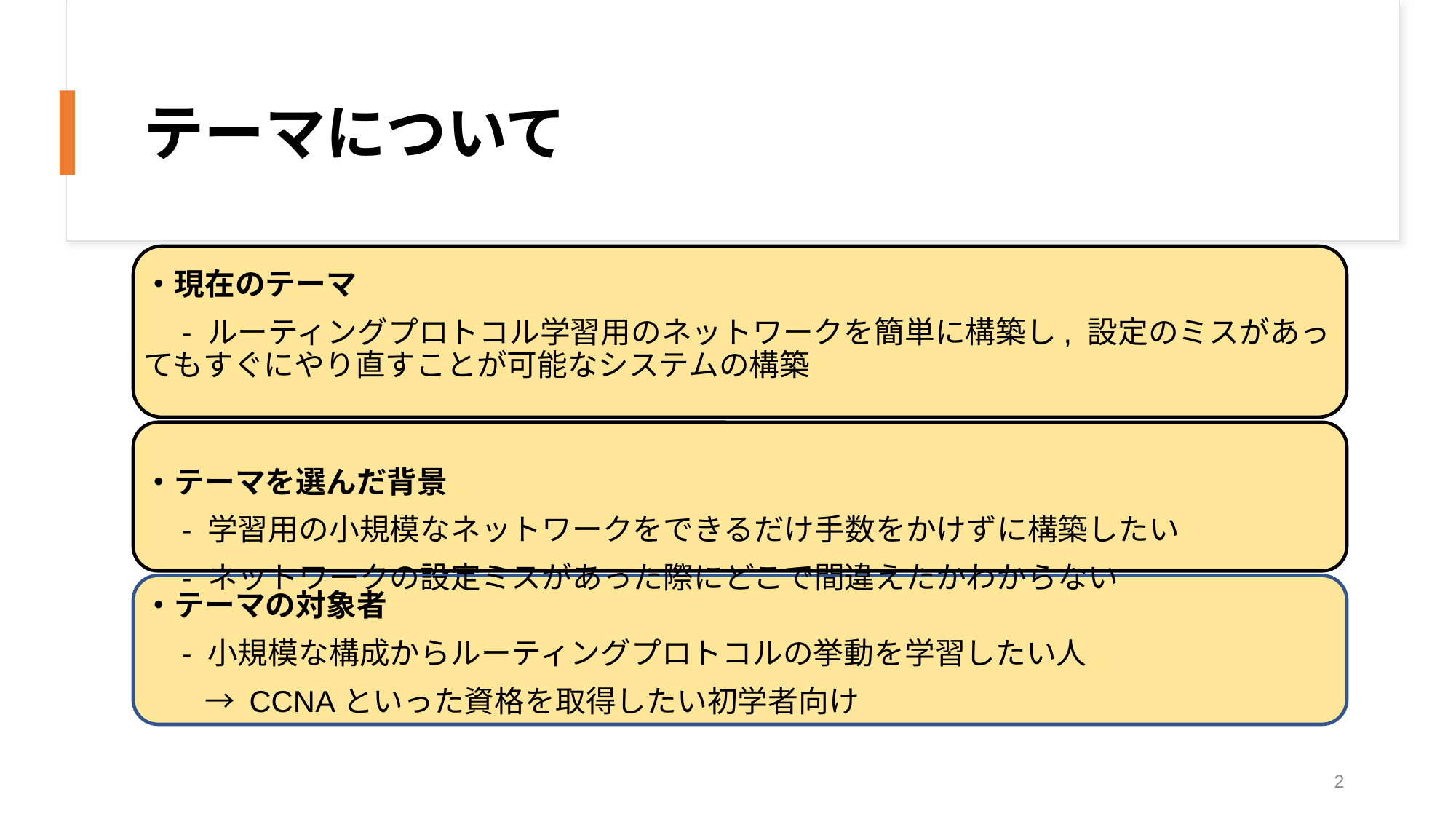

# テーマについて

・現在のテーマ
　- ルーティングプロトコル学習用のネットワークを簡単に構築し, 設定のミスがあってもすぐにやり直すことが可能なシステムの構築

・テーマを選んだ背景
　- 学習用の小規模なネットワークをできるだけ手数をかけずに構築したい
　- ネットワークの設定ミスがあった際にどこで間違えたかわからない

・テーマの対象者
　- 小規模な構成からルーティングプロトコルの挙動を学習したい人
　　→ CCNAといった資格を取得したい初学者向け

2